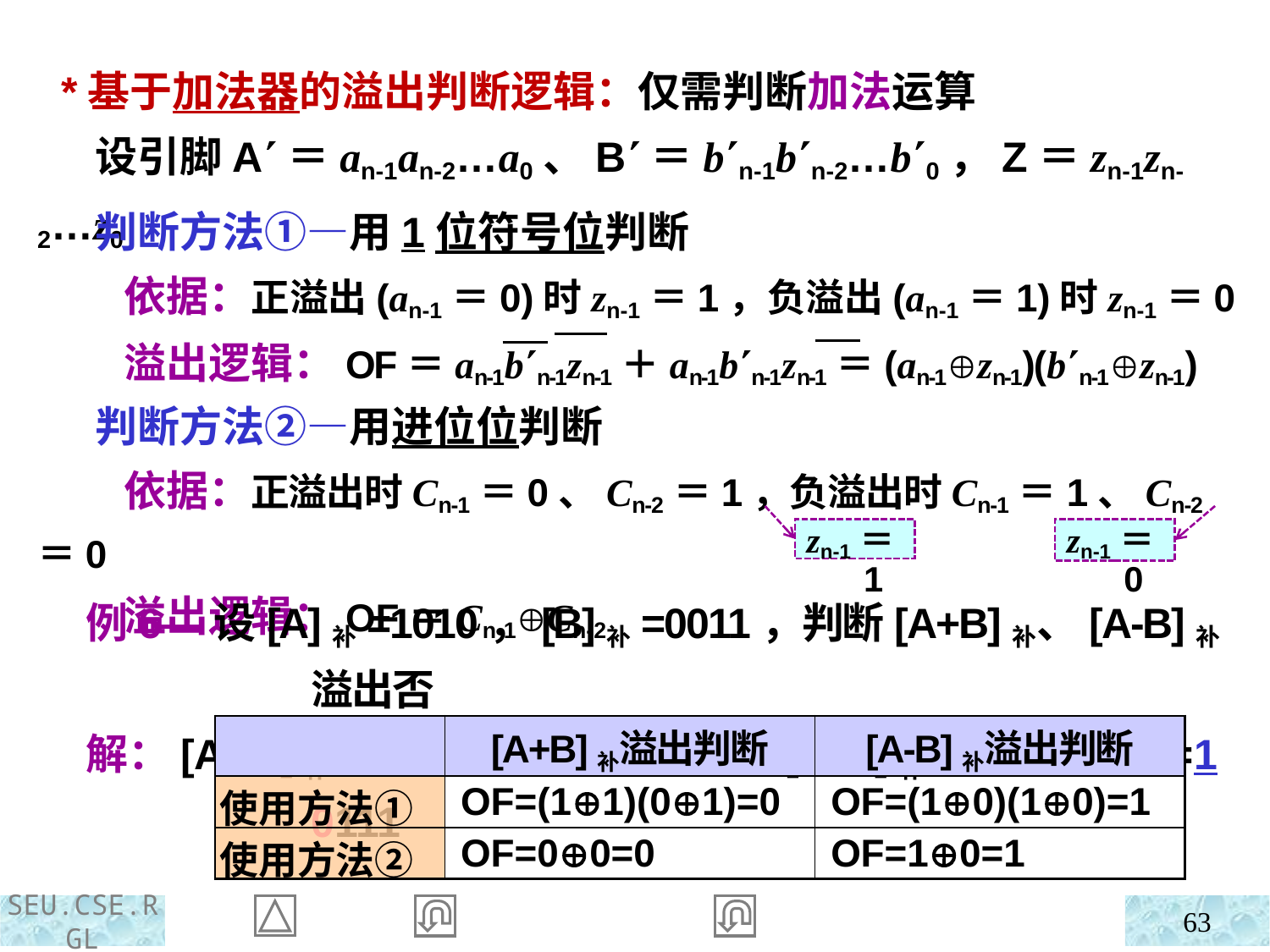

*基于加法器的溢出判断逻辑：仅需判断加法运算
     设引脚A′＝an-1an-2…a0、B′＝b′n-1b′n-2…b′0，Z＝zn-1zn-2…z0
     判断方法①—用1位符号位判断
        依据：正溢出(an-1＝0)时zn-1＝1，负溢出(an-1＝1)时zn-1＝0
        溢出逻辑：OF＝an-1b′n-1zn-1＋an-1b′n-1zn-1＝(an-1⊕zn-1)(b′n-1⊕zn-1)
     判断方法②—用进位位判断
        依据：正溢出时Cn-1＝0、Cn-2＝1，负溢出时Cn-1＝1、Cn-2＝0
        溢出逻辑：OF＝Cn-1⊕Cn-2
zn-1＝1
zn-1＝0
    例6—设[A]补=1010，[B]补=0011，判断[A+B]补、[A-B]补溢出否
    解：[A+B]补=1010+0011=0 1101，[A-B]补=1010+1101=1 0111
|  | [A+B]补溢出判断 | [A-B]补溢出判断 |
| --- | --- | --- |
| 使用方法① | OF=(1⊕1)(0⊕1)=0 | OF=(1⊕0)(1⊕0)=1 |
| 使用方法② | OF=0⊕0=0 | OF=1⊕0=1 |

63